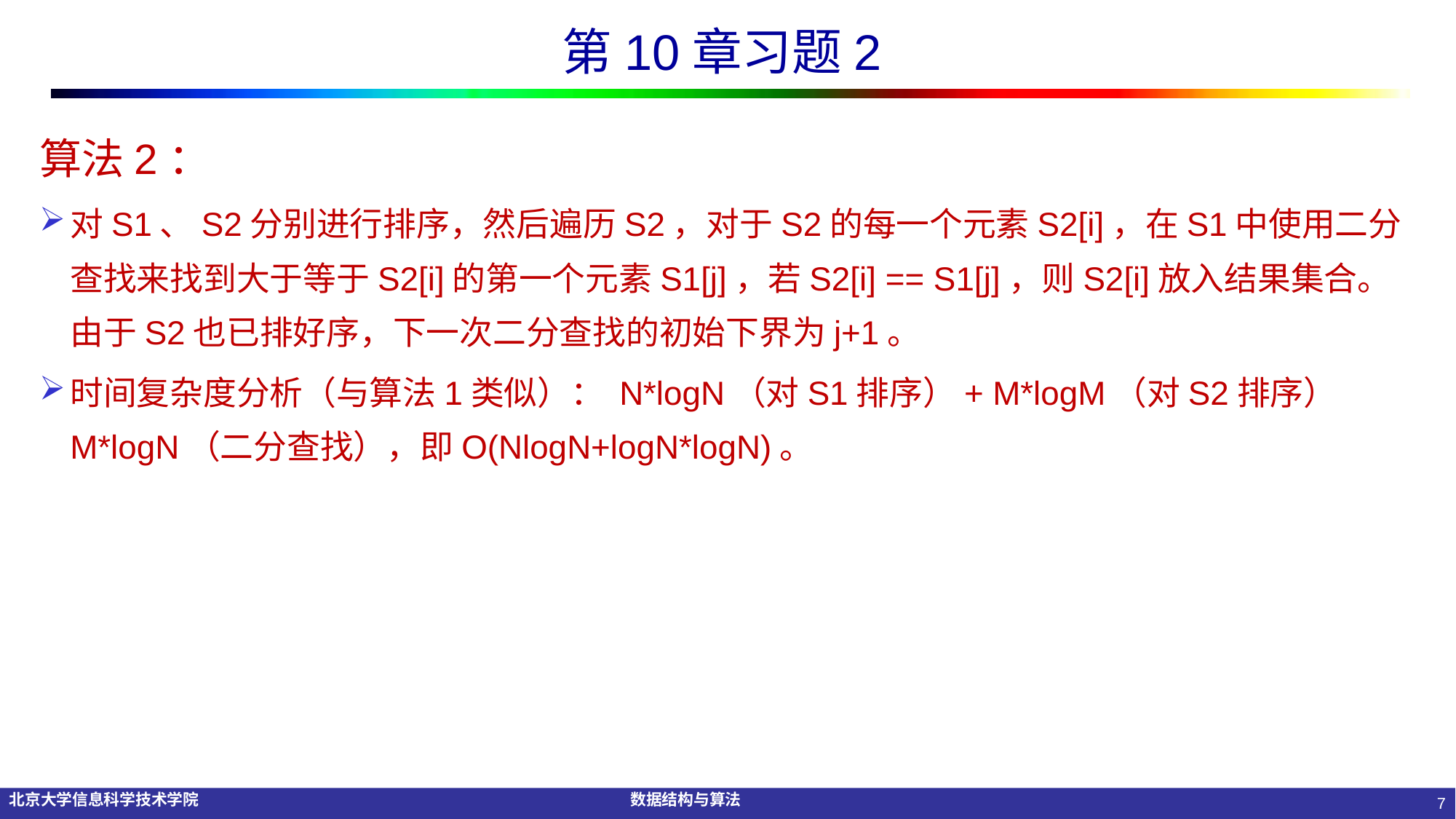

# 第10章习题2
算法2：
对S1、S2分别进行排序，然后遍历S2，对于S2的每一个元素S2[i]，在S1中使用二分查找来找到大于等于S2[i]的第一个元素S1[j]，若S2[i] == S1[j]，则S2[i]放入结果集合。由于S2也已排好序，下一次二分查找的初始下界为j+1。
时间复杂度分析（与算法1类似）： N*logN（对S1排序）+ M*logM（对S2排序） M*logN（二分查找），即O(NlogN+logN*logN)。
7